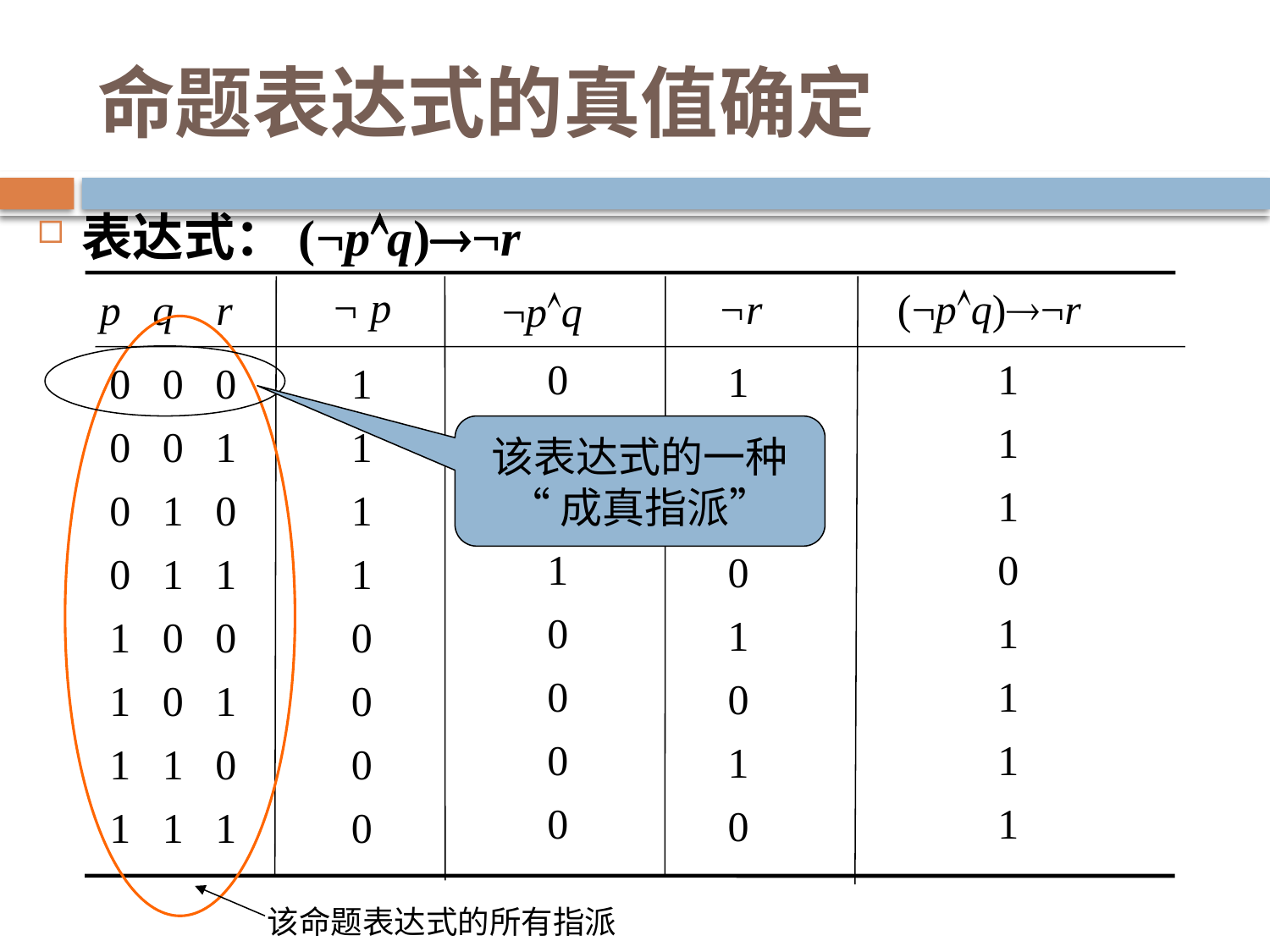

# 命题表达式的真值确定
表达式：(¬p∧q)→¬r

¬ p
¬r
¬p∧q

(¬p∧q)→¬r
p   q    r

该命题表达式的所有指派

该表达式的一种
“成真指派”
0
0
1
1
0
0
0
0
1
1
1
0
1
1
1
1

1
0
1
0
1
0
1
0
0   0   0
0   0   1
0   1   0
0   1   1
1   0   0
1   0   1
1   1   0
1   1   1
1
1
1
1
0
0
0
0